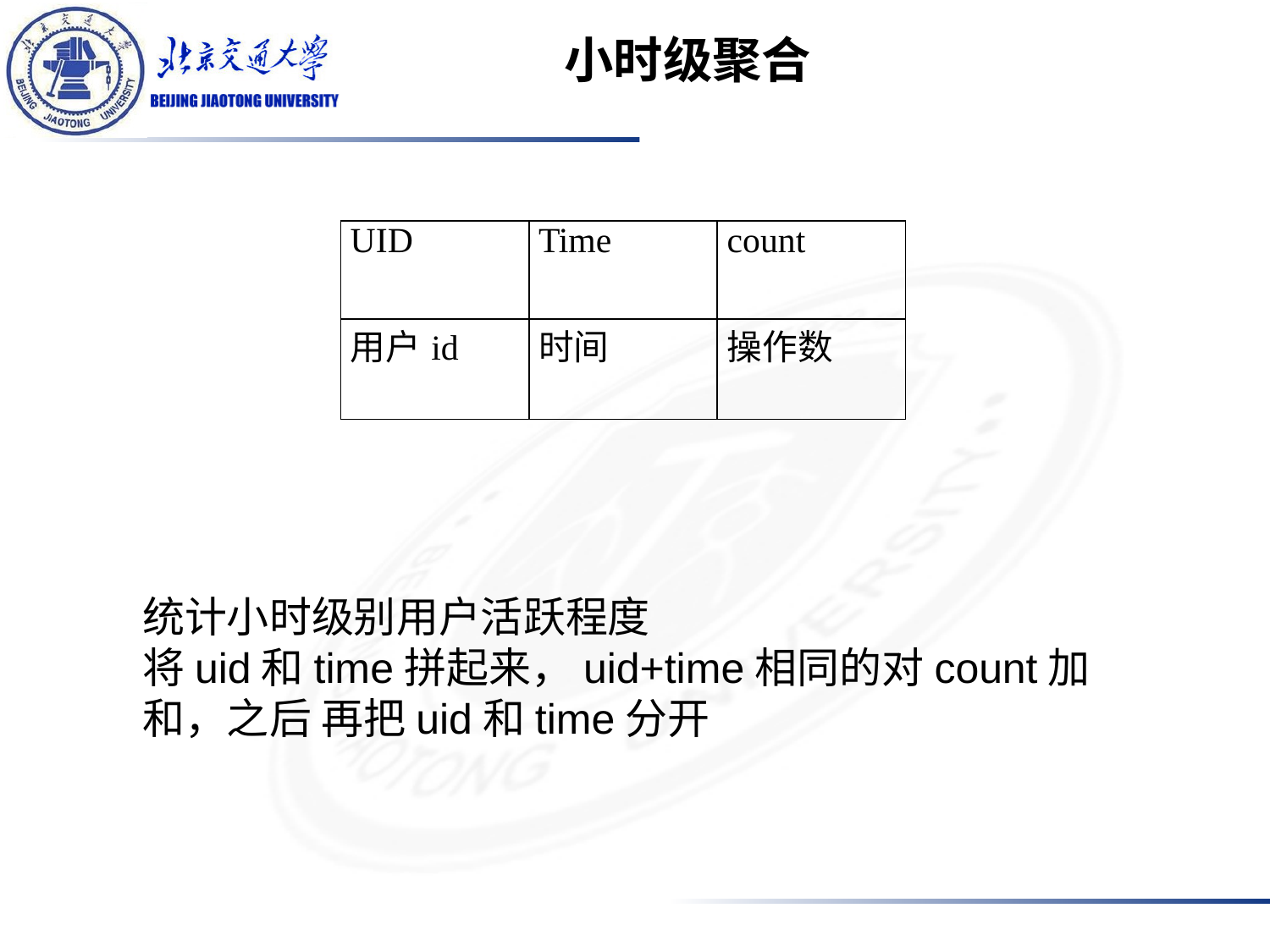

# 小时级聚合
| UID | Time | count |
| --- | --- | --- |
| 用户id | 时间 | 操作数 |
统计小时级别用户活跃程度
将uid和time拼起来，uid+time相同的对count加和，之后 再把uid和time分开